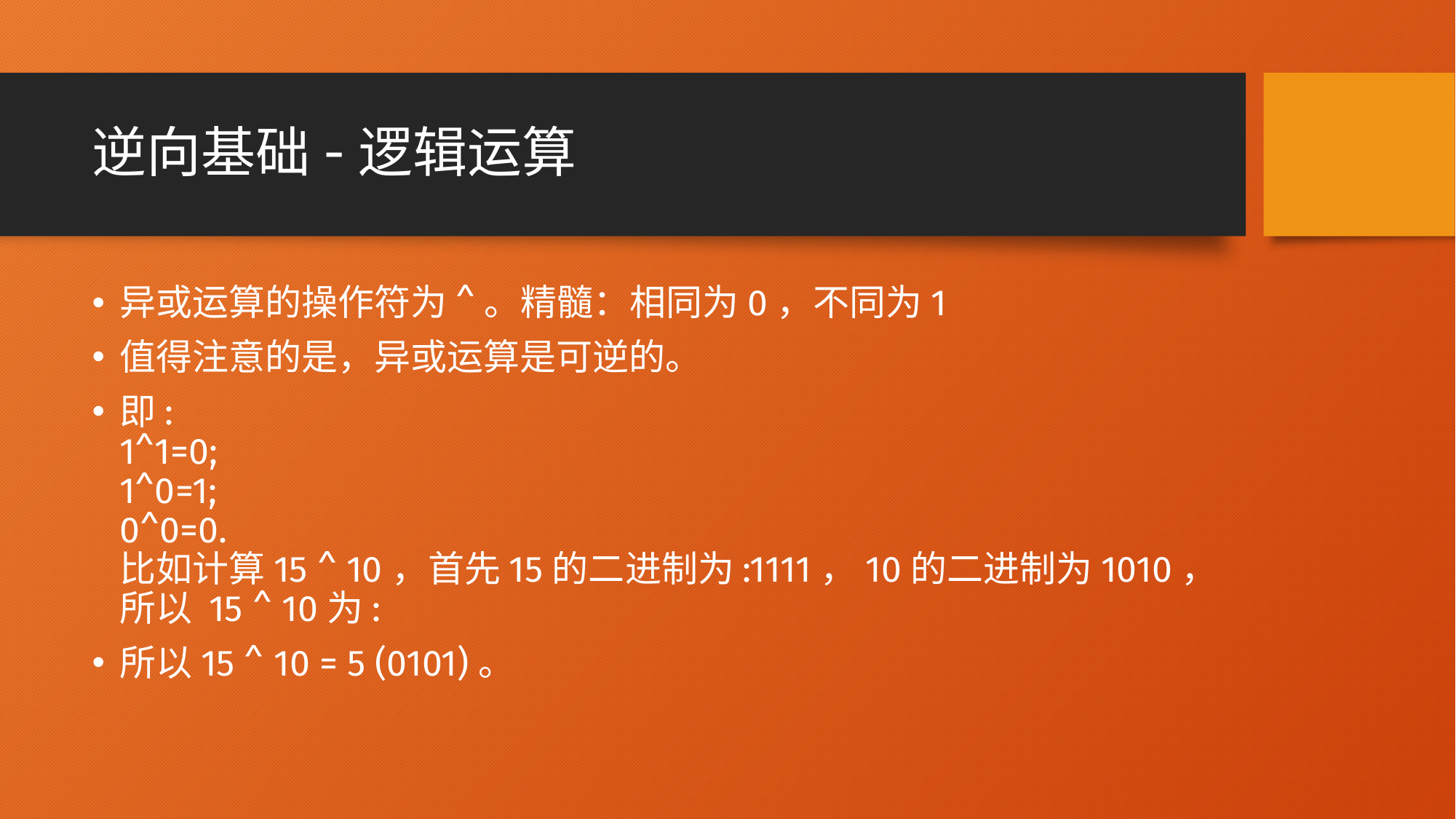

# 逆向基础-逻辑运算
异或运算的操作符为^。精髓：相同为0，不同为1
值得注意的是，异或运算是可逆的。
即:
1^1=0;
1^0=1;
0^0=0.
比如计算15 ^ 10，首先15的二进制为:1111，10的二进制为1010，所以 15 ^ 10为:
所以15 ^ 10 = 5 (0101)。